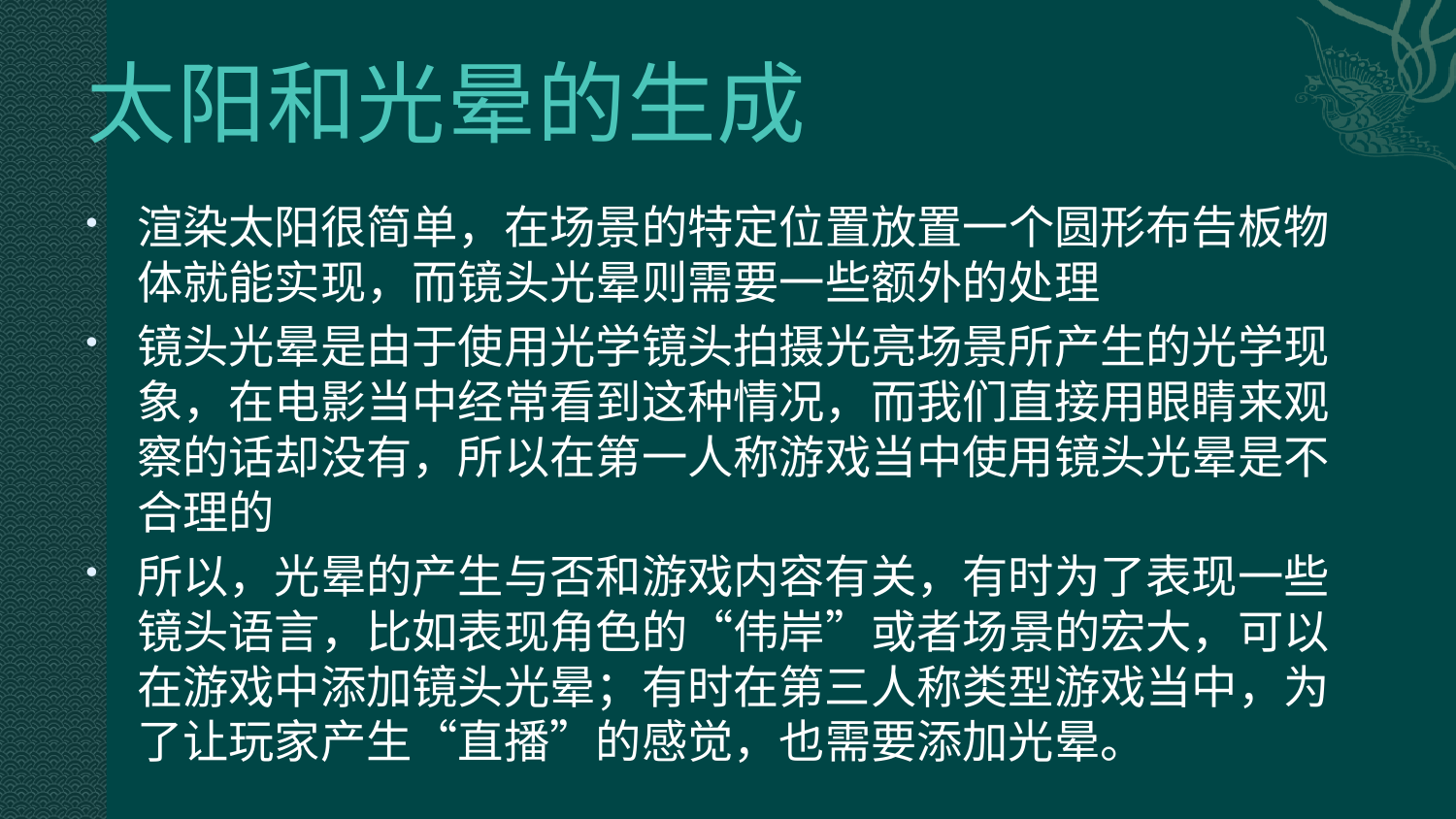

# 太阳和光晕的生成
渲染太阳很简单，在场景的特定位置放置一个圆形布告板物体就能实现，而镜头光晕则需要一些额外的处理
镜头光晕是由于使用光学镜头拍摄光亮场景所产生的光学现象，在电影当中经常看到这种情况，而我们直接用眼睛来观察的话却没有，所以在第一人称游戏当中使用镜头光晕是不合理的
所以，光晕的产生与否和游戏内容有关，有时为了表现一些镜头语言，比如表现角色的“伟岸”或者场景的宏大，可以在游戏中添加镜头光晕；有时在第三人称类型游戏当中，为了让玩家产生“直播”的感觉，也需要添加光晕。